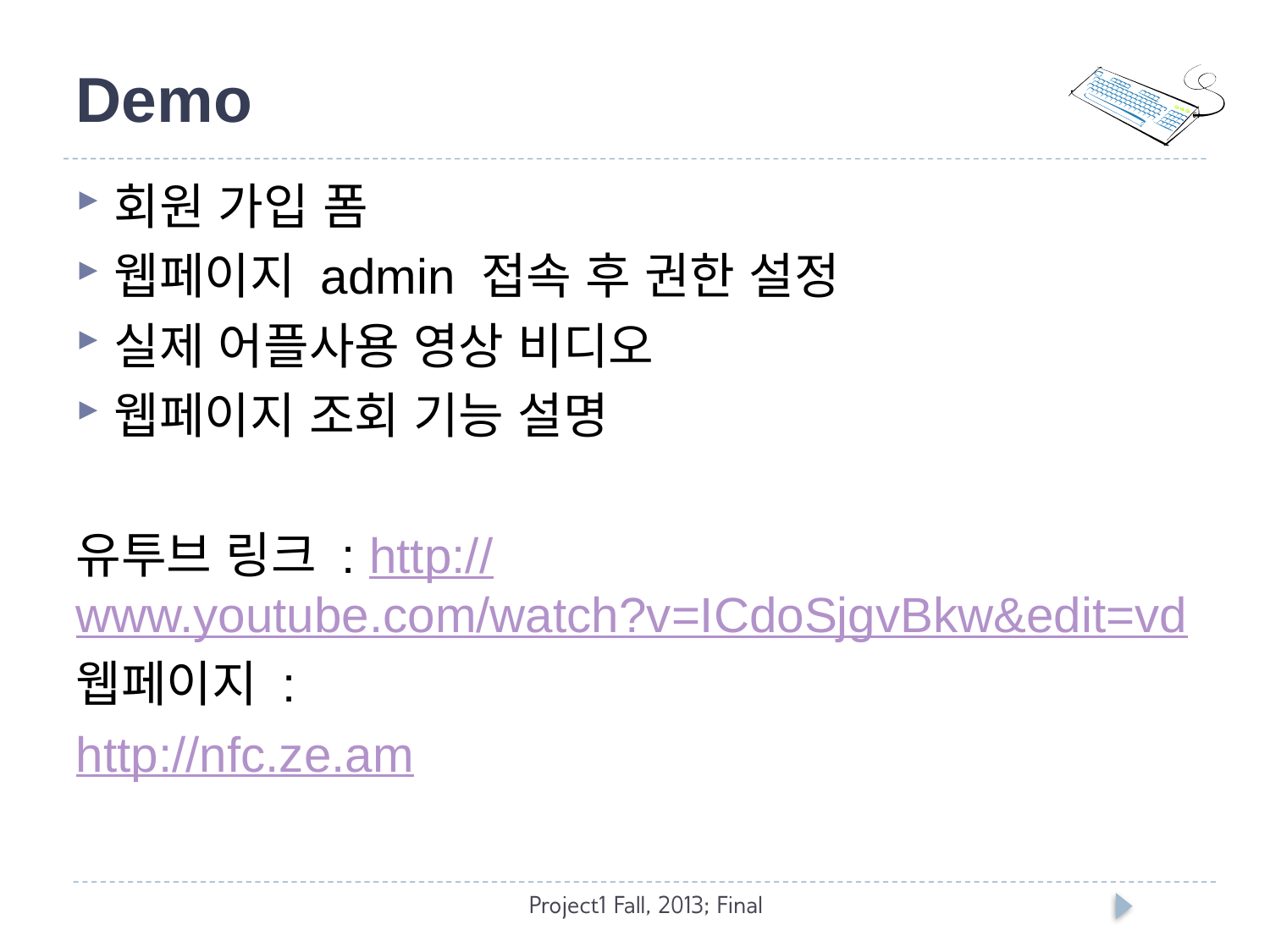

# Demo
회원 가입 폼
웹페이지 admin 접속 후 권한 설정
실제 어플사용 영상 비디오
웹페이지 조회 기능 설명

유투브 링크 : http://www.youtube.com/watch?v=ICdoSjgvBkw&edit=vd
웹페이지 :
http://nfc.ze.am
Project1 Fall, 2013; Final